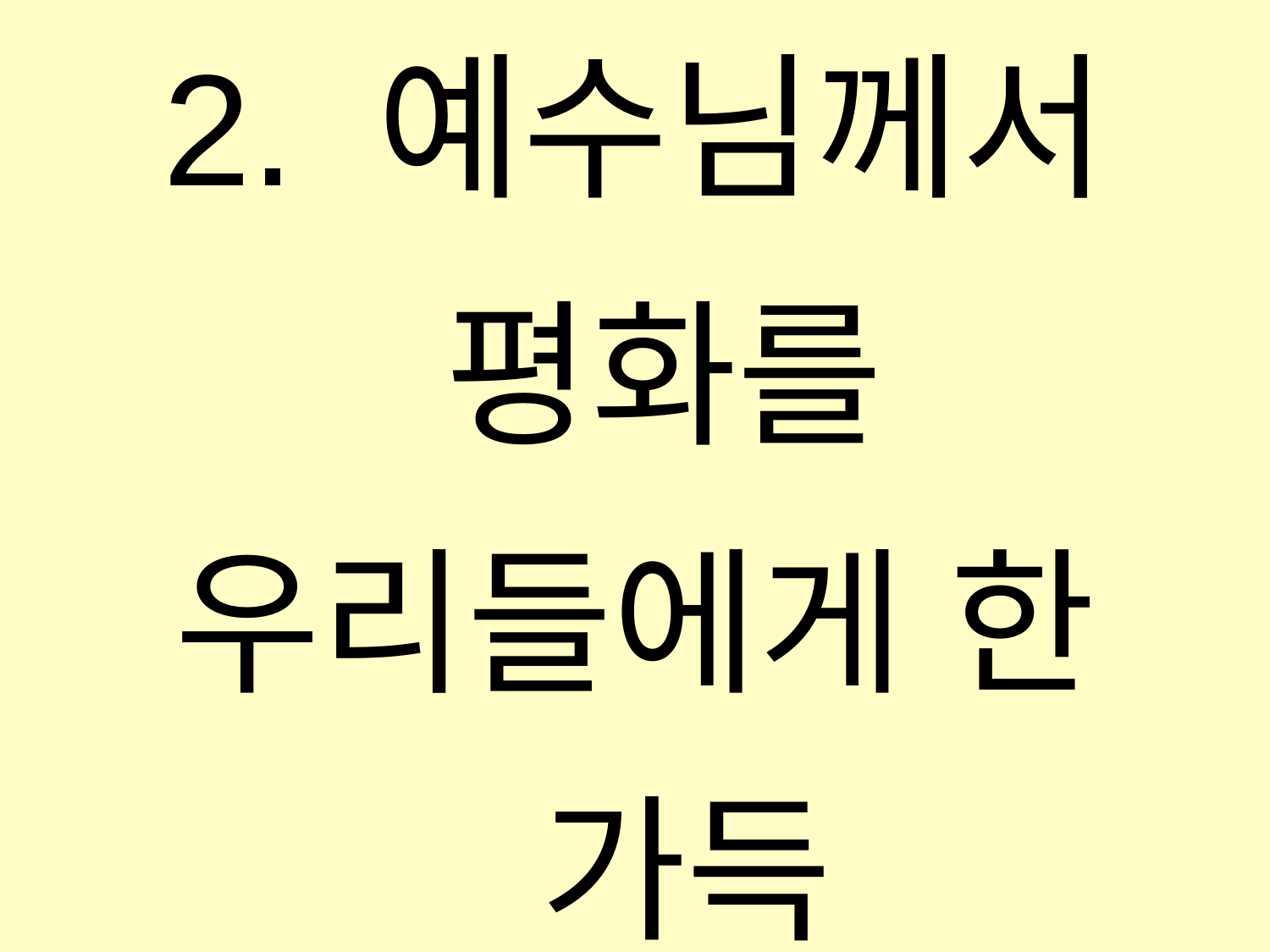

2. 예수님께서 평화를
우리들에게 한 가득
수녀님께 평화 수녀님께
평화 서로서로 나눠줍시다